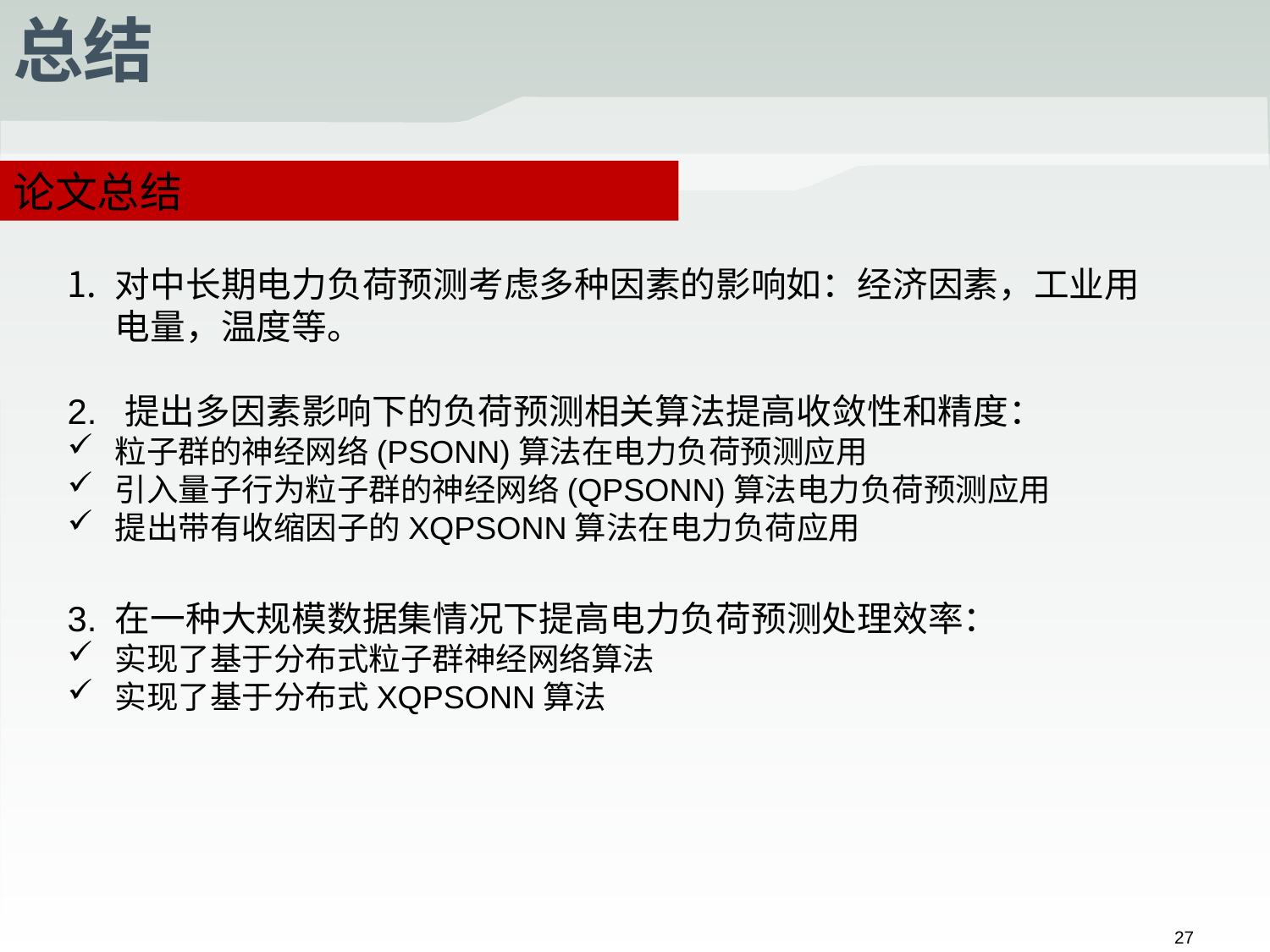

# 总结
论文总结
对中长期电力负荷预测考虑多种因素的影响如：经济因素，工业用电量，温度等。

2.  提出多因素影响下的负荷预测相关算法提高收敛性和精度：
粒子群的神经网络(PSONN)算法在电力负荷预测应用
引入量子行为粒子群的神经网络(QPSONN)算法电力负荷预测应用
提出带有收缩因子的XQPSONN算法在电力负荷应用

3. 在一种大规模数据集情况下提高电力负荷预测处理效率：
实现了基于分布式粒子群神经网络算法
实现了基于分布式XQPSONN算法

27